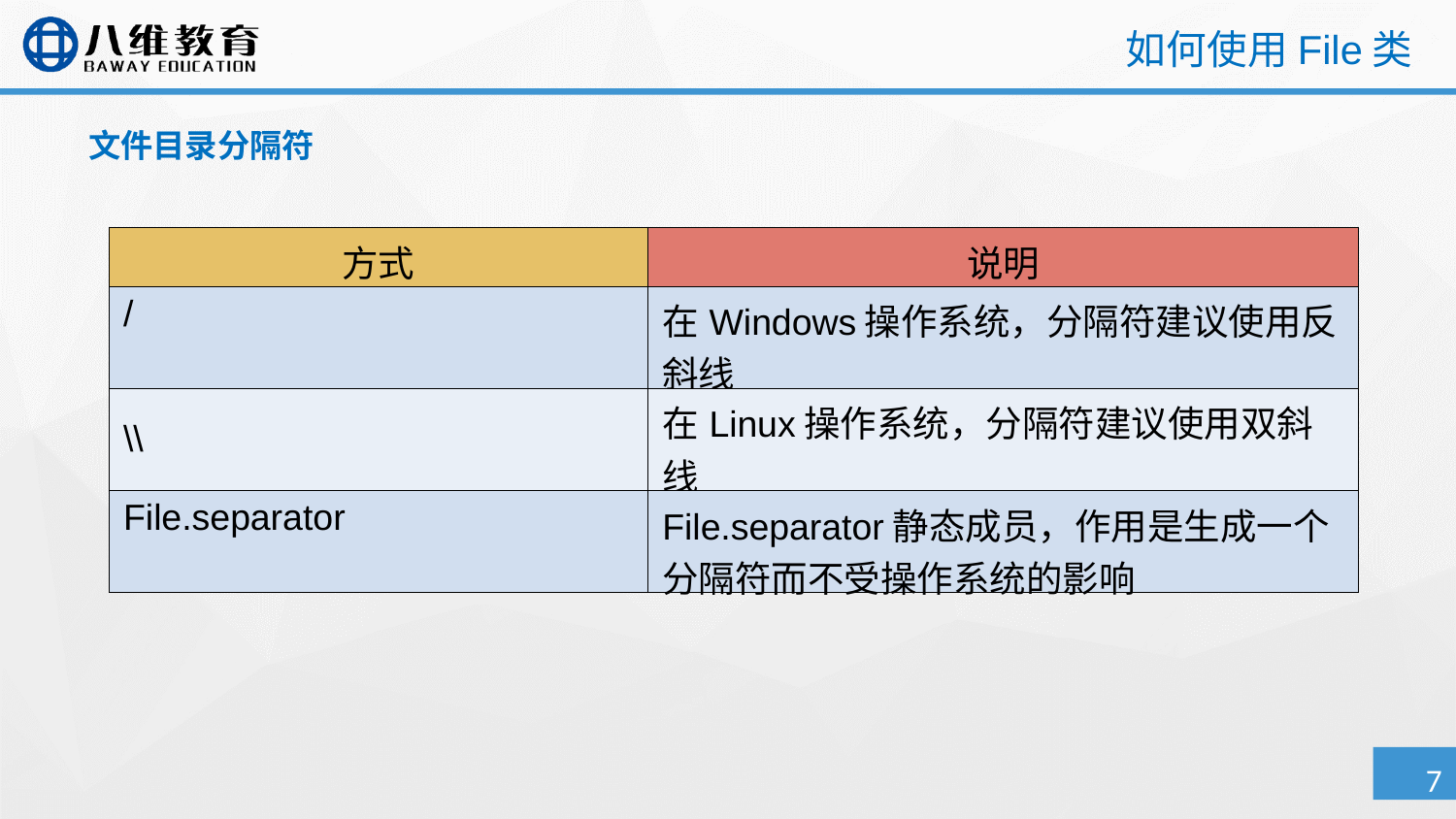

# 如何使用File类
文件目录分隔符
| 方式 | 说明 |
| --- | --- |
| / | 在Windows操作系统，分隔符建议使用反斜线 |
| \\ | 在Linux操作系统，分隔符建议使用双斜线 |
| File.separator | File.separator静态成员，作用是生成一个分隔符而不受操作系统的影响 |